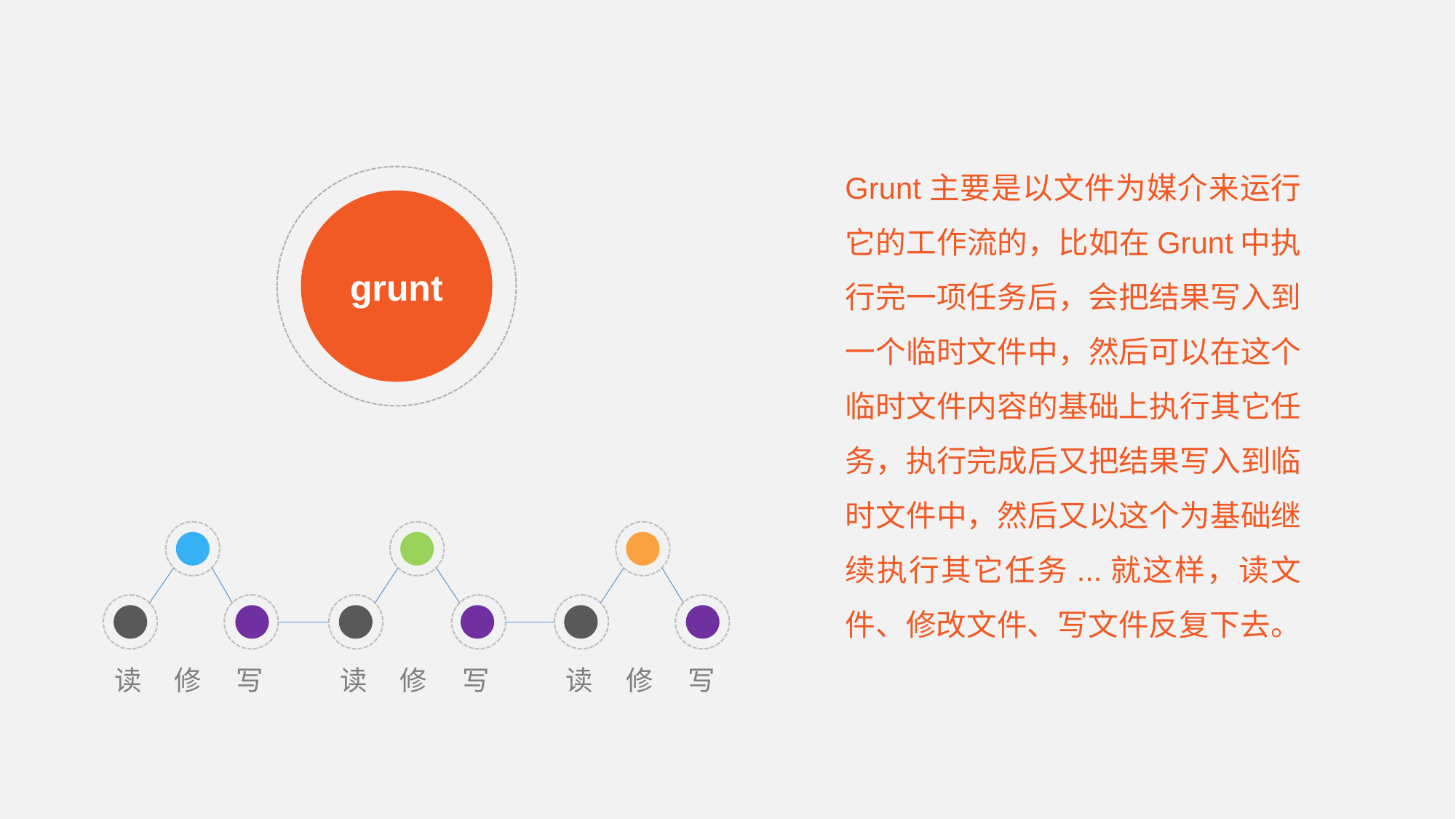

Grunt主要是以文件为媒介来运行它的工作流的，比如在Grunt中执行完一项任务后，会把结果写入到一个临时文件中，然后可以在这个临时文件内容的基础上执行其它任务，执行完成后又把结果写入到临时文件中，然后又以这个为基础继续执行其它任务...就这样，读文件、修改文件、写文件反复下去。

grunt

读
修
写
读
修
写
读
修
写